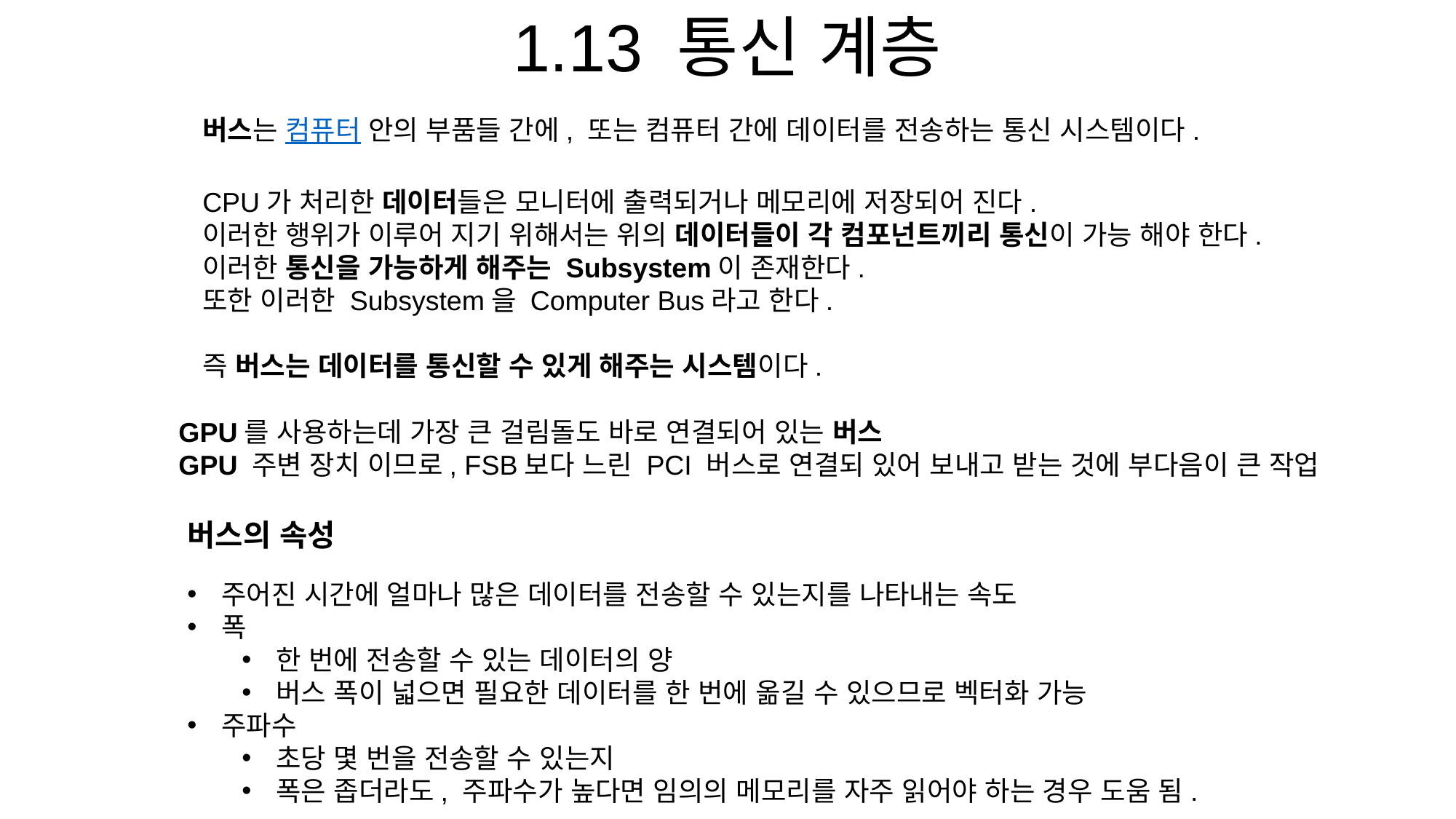

1.13 통신 계층
버스는 컴퓨터 안의 부품들 간에, 또는 컴퓨터 간에 데이터를 전송하는 통신 시스템이다.

CPU가 처리한 데이터들은 모니터에 출력되거나 메모리에 저장되어 진다.
이러한 행위가 이루어 지기 위해서는 위의 데이터들이 각 컴포넌트끼리 통신이 가능 해야 한다.
이러한 통신을 가능하게 해주는 Subsystem이 존재한다.
또한 이러한 Subsystem을 Computer Bus라고 한다.

즉 버스는 데이터를 통신할 수 있게 해주는 시스템이다.
GPU를 사용하는데 가장 큰 걸림돌도 바로 연결되어 있는 버스
GPU 주변 장치 이므로, FSB보다 느린 PCI 버스로 연결되 있어 보내고 받는 것에 부다음이 큰 작업
버스의 속성

주어진 시간에 얼마나 많은 데이터를 전송할 수 있는지를 나타내는 속도
폭
한 번에 전송할 수 있는 데이터의 양
버스 폭이 넓으면 필요한 데이터를 한 번에 옮길 수 있으므로 벡터화 가능
주파수
초당 몇 번을 전송할 수 있는지
폭은 좁더라도, 주파수가 높다면 임의의 메모리를 자주 읽어야 하는 경우 도움 됨.